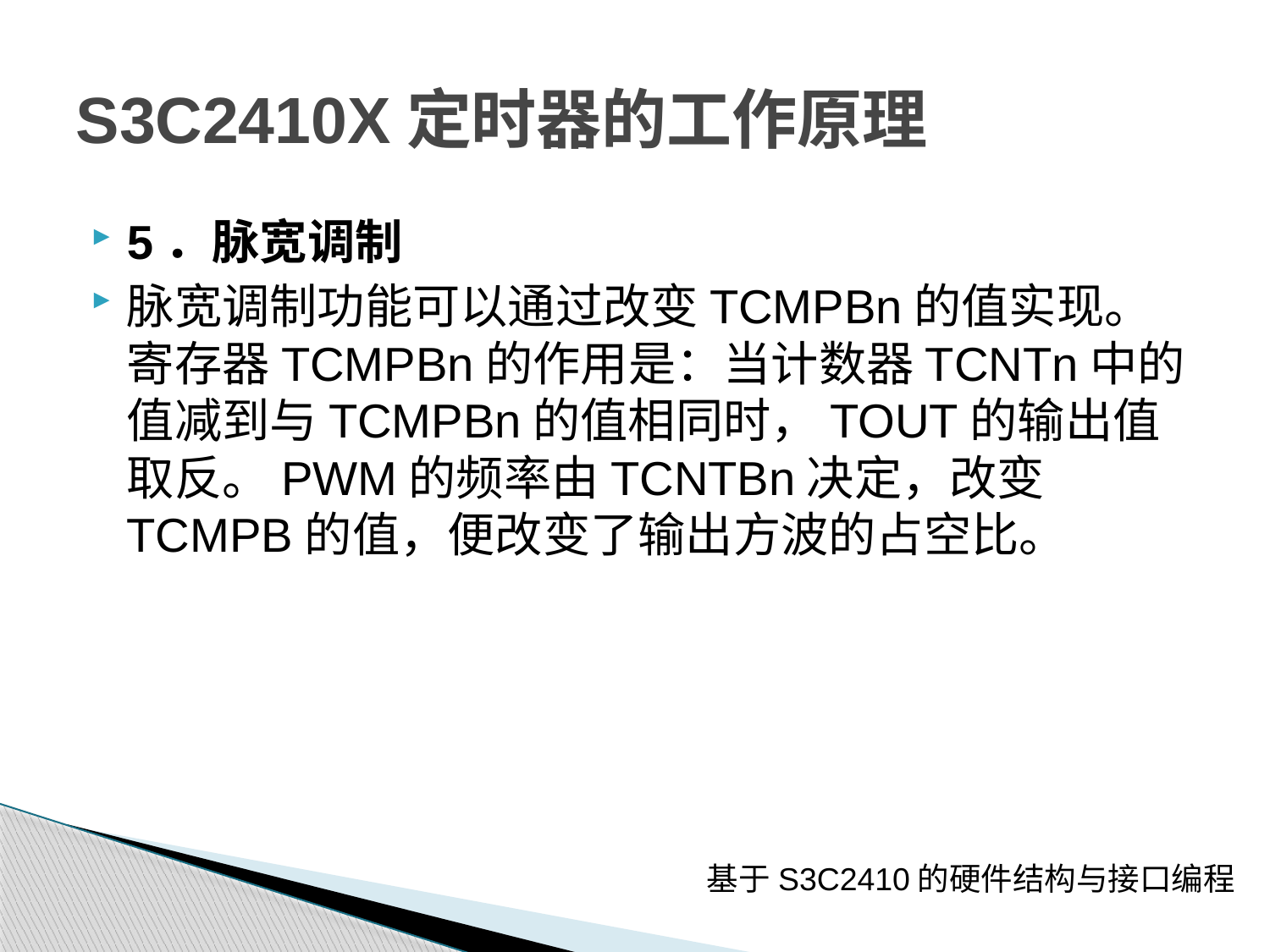

# S3C2410X定时器的工作原理
5．脉宽调制
脉宽调制功能可以通过改变TCMPBn的值实现。寄存器TCMPBn的作用是：当计数器TCNTn中的值减到与TCMPBn的值相同时，TOUT的输出值取反。PWM的频率由TCNTBn决定，改变TCMPB的值，便改变了输出方波的占空比。
基于S3C2410的硬件结构与接口编程